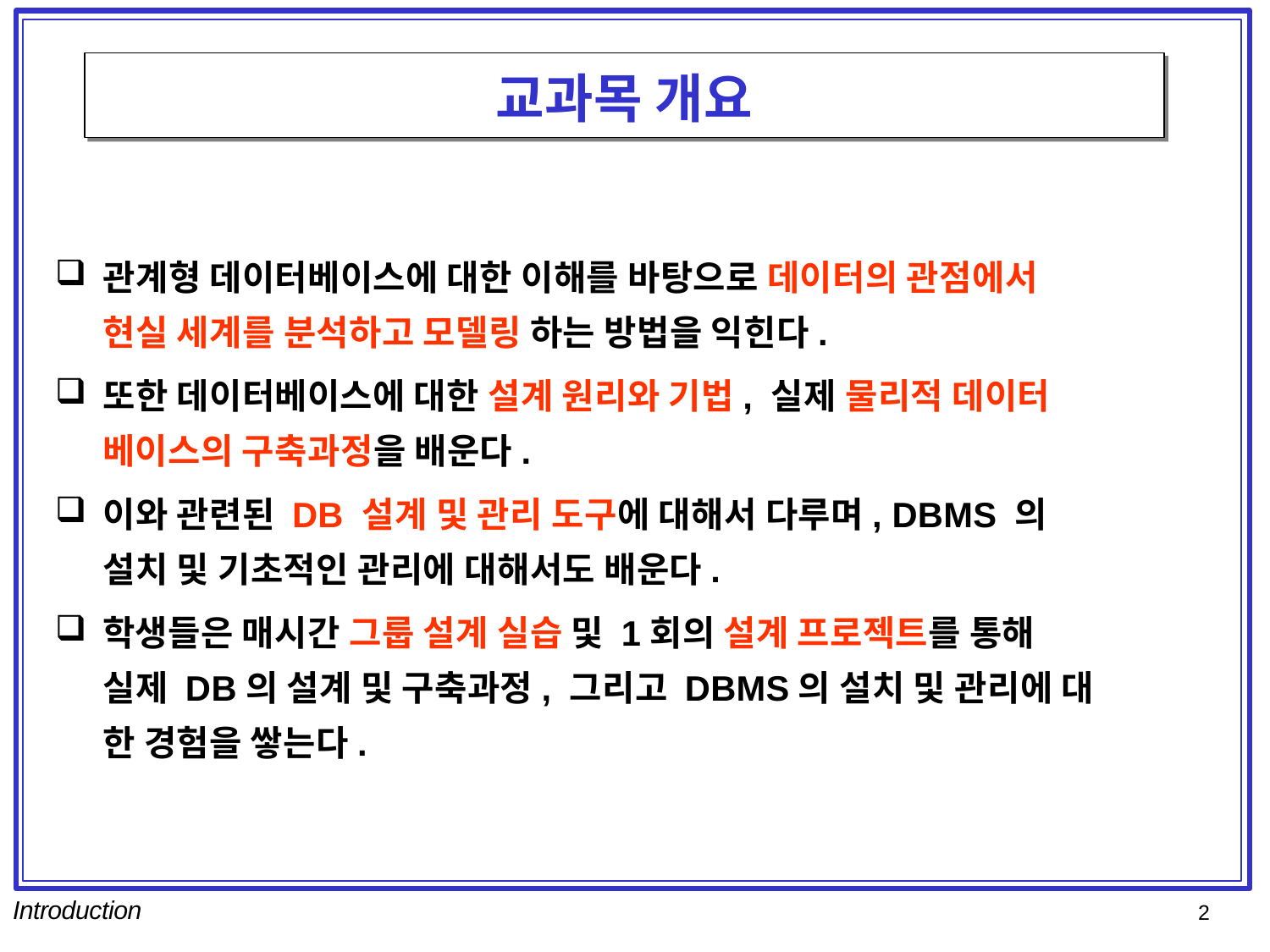

# 교과목 개요
관계형 데이터베이스에 대한 이해를 바탕으로 데이터의 관점에서
현실 세계를 분석하고 모델링 하는 방법을 익힌다.
또한 데이터베이스에 대한 설계 원리와 기법, 실제 물리적 데이터  베이스의 구축과정을 배운다.
이와 관련된 DB 설계 및 관리 도구에 대해서 다루며, DBMS 의  설치 및 기초적인 관리에 대해서도 배운다.
학생들은 매시간 그룹 설계 실습 및 1회의 설계 프로젝트를 통해  실제 DB의 설계 및 구축과정, 그리고 DBMS의 설치 및 관리에 대  한 경험을 쌓는다.
Introduction
2